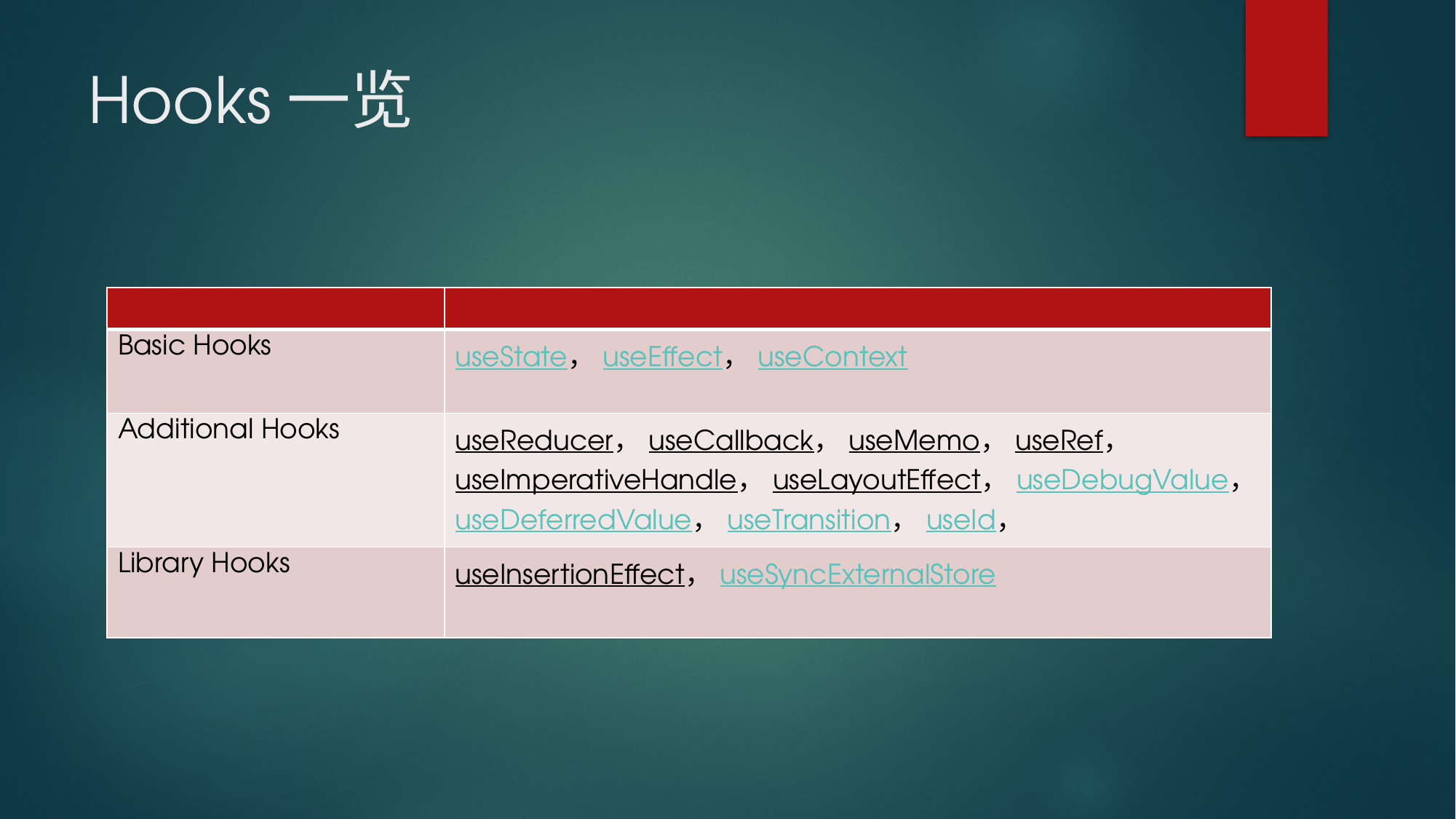

# Hooks一览

|  |  |
| --- | --- |
| Basic Hooks | useState，useEffect，useContext |
| Additional Hooks | useReducer，useCallback，useMemo，useRef，useImperativeHandle，useLayoutEffect，useDebugValue，useDeferredValue，useTransition，useId， |
| Library Hooks | useInsertionEffect，useSyncExternalStore |